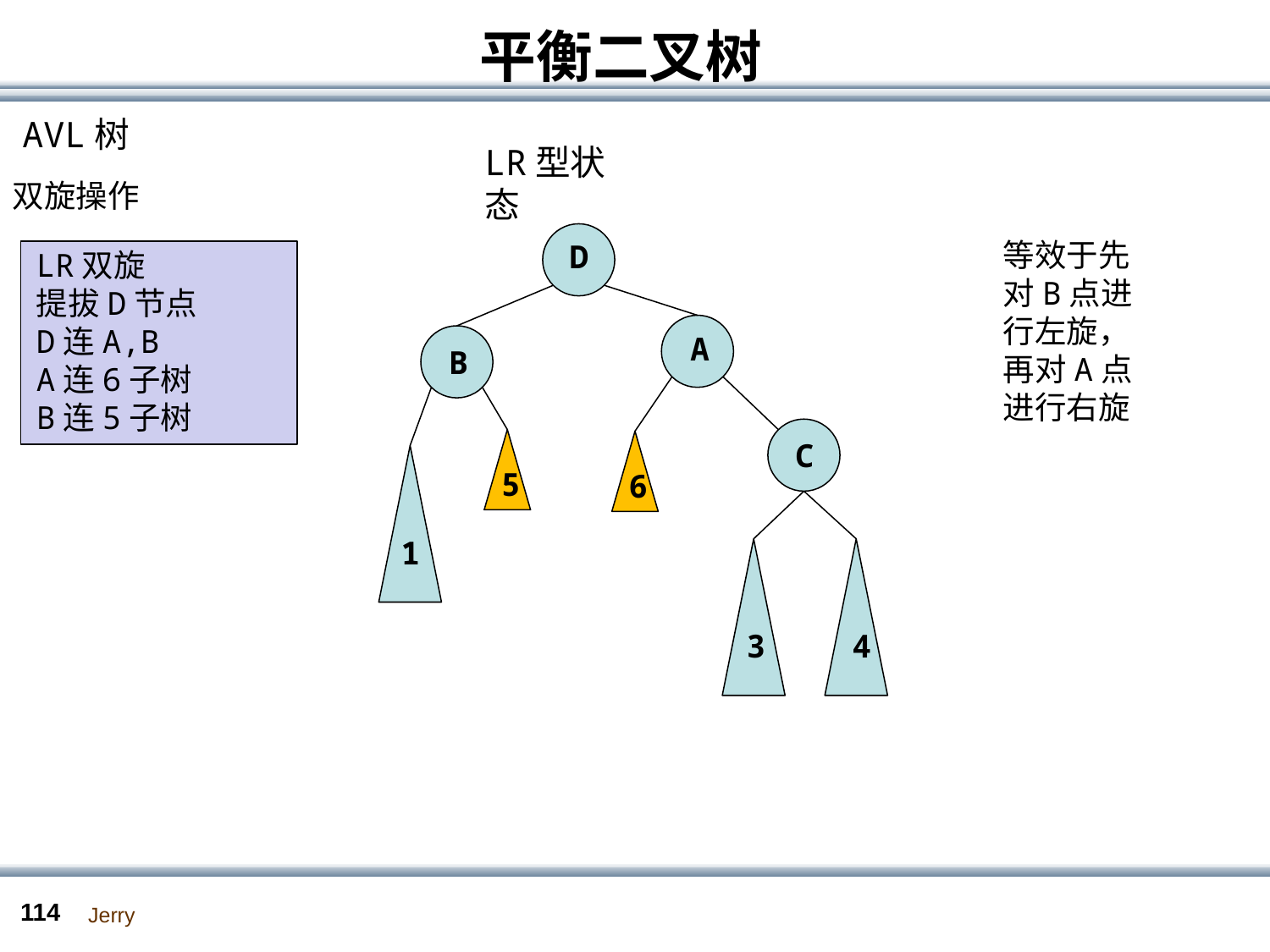

# 平衡二叉树
AVL树
LR型状态
双旋操作

等效于先对B点进行左旋，再对A点进行右旋
D
LR双旋
提拔D节点
D连A,B
A连6子树
B连5子树

A

B

C

5
6
1

3
4